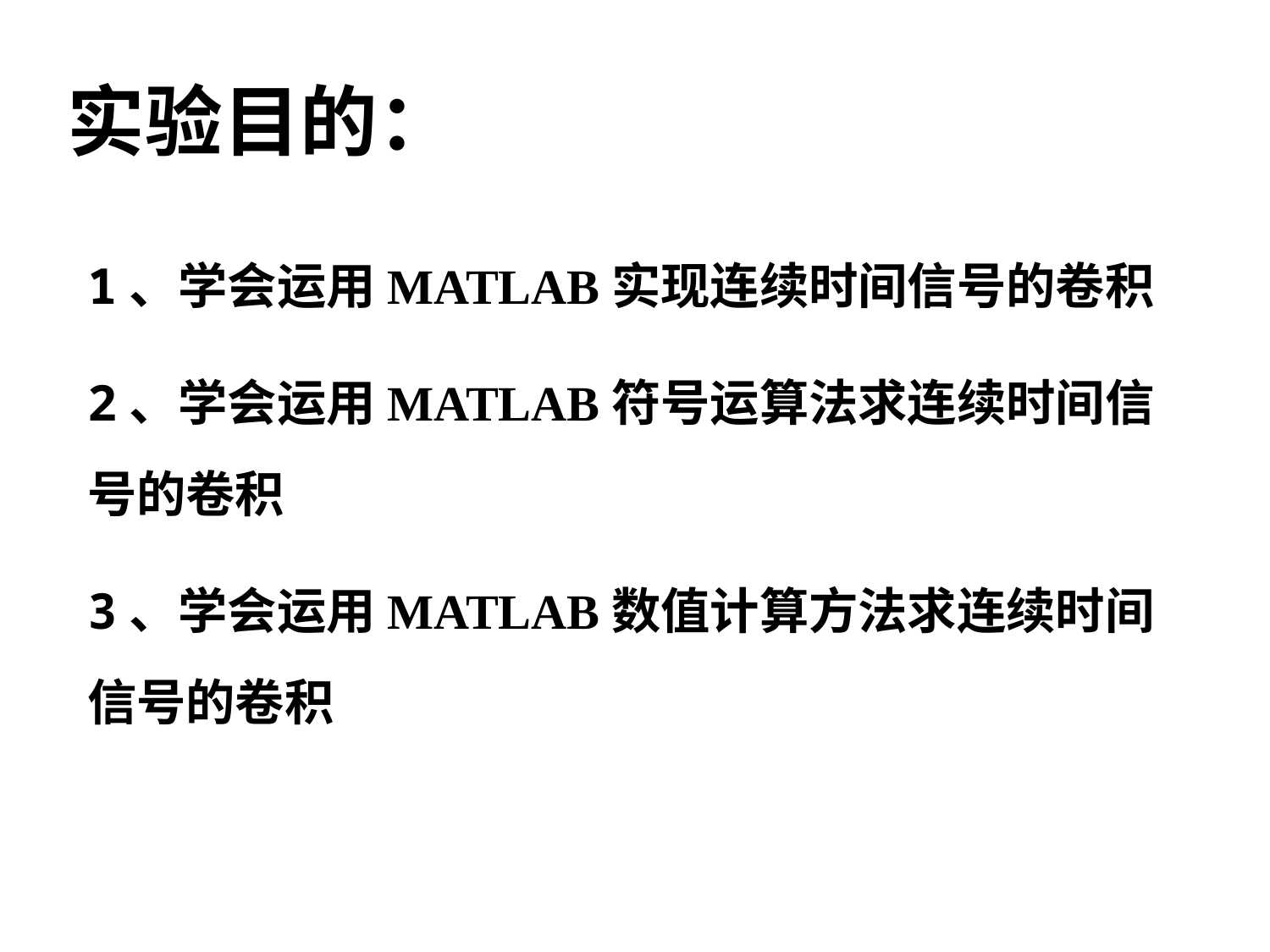

实验目的：
1、学会运用MATLAB实现连续时间信号的卷积
2、学会运用MATLAB符号运算法求连续时间信号的卷积
3、学会运用MATLAB数值计算方法求连续时间信号的卷积